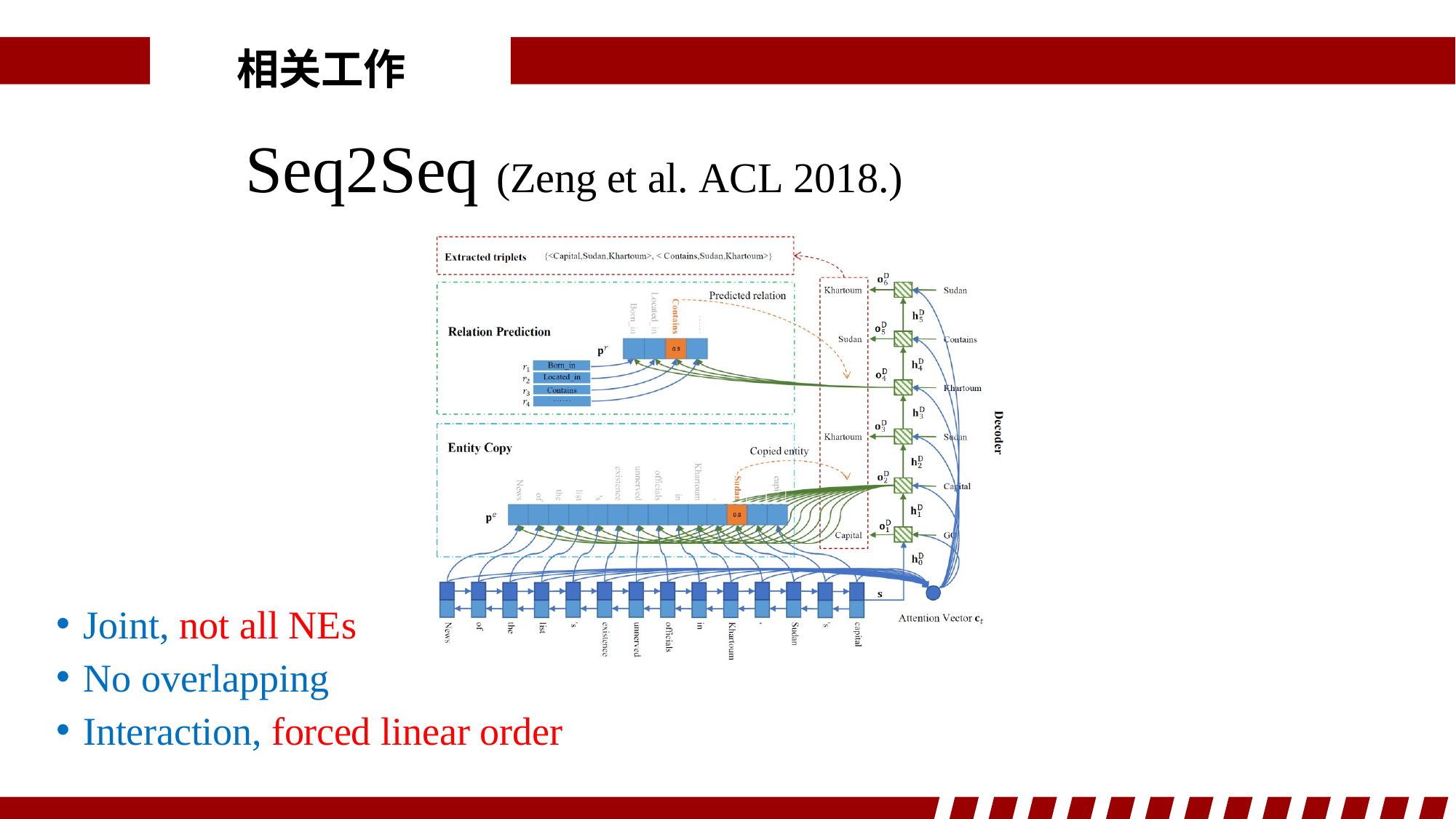

相关工作

Seq2Seq (Zeng et al. ACL 2018.)

Joint, not all NEs
No overlapping
Interaction, forced linear order